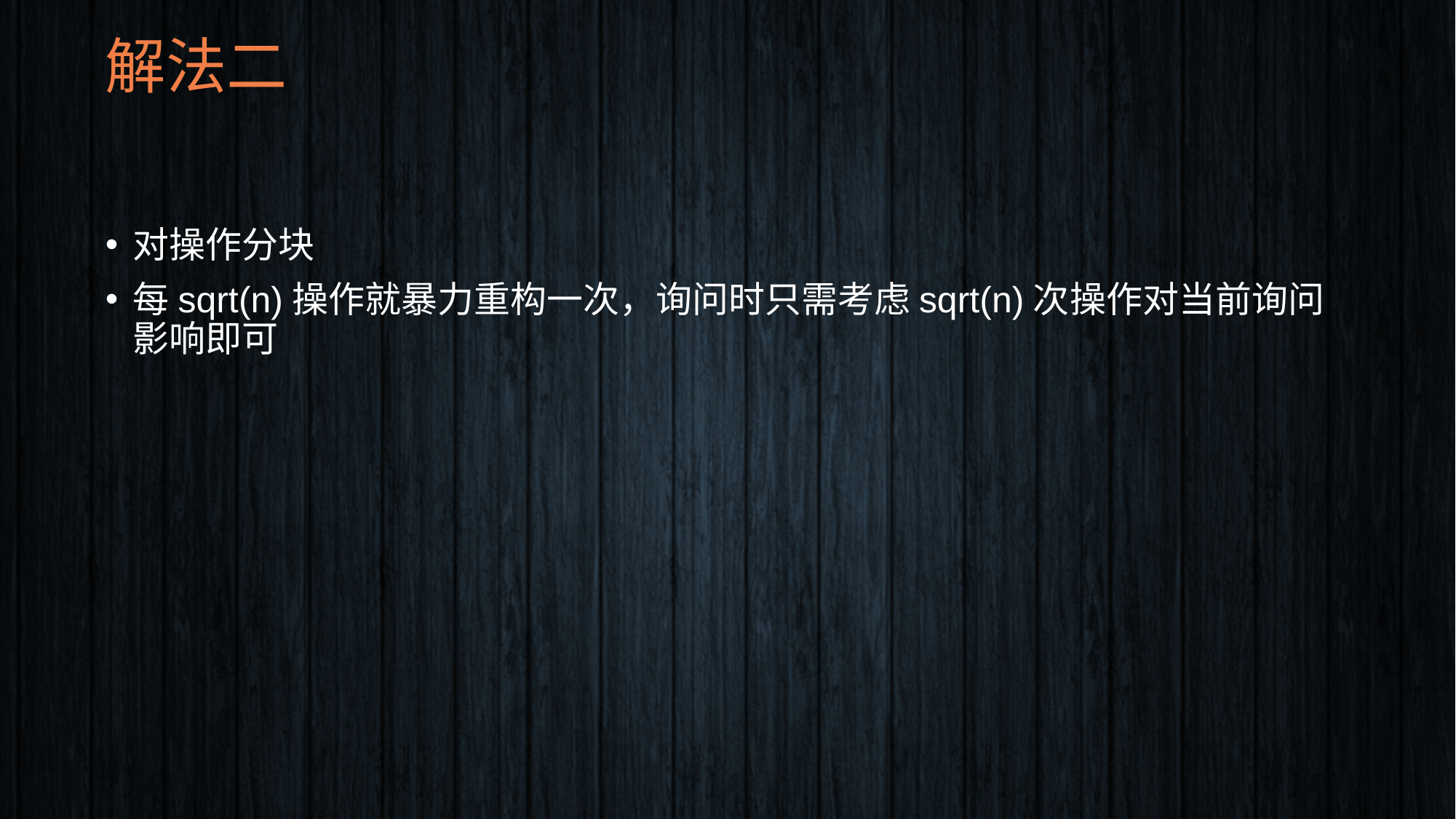

# 解法二
对操作分块
每sqrt(n)操作就暴力重构一次，询问时只需考虑sqrt(n)次操作对当前询问影响即可